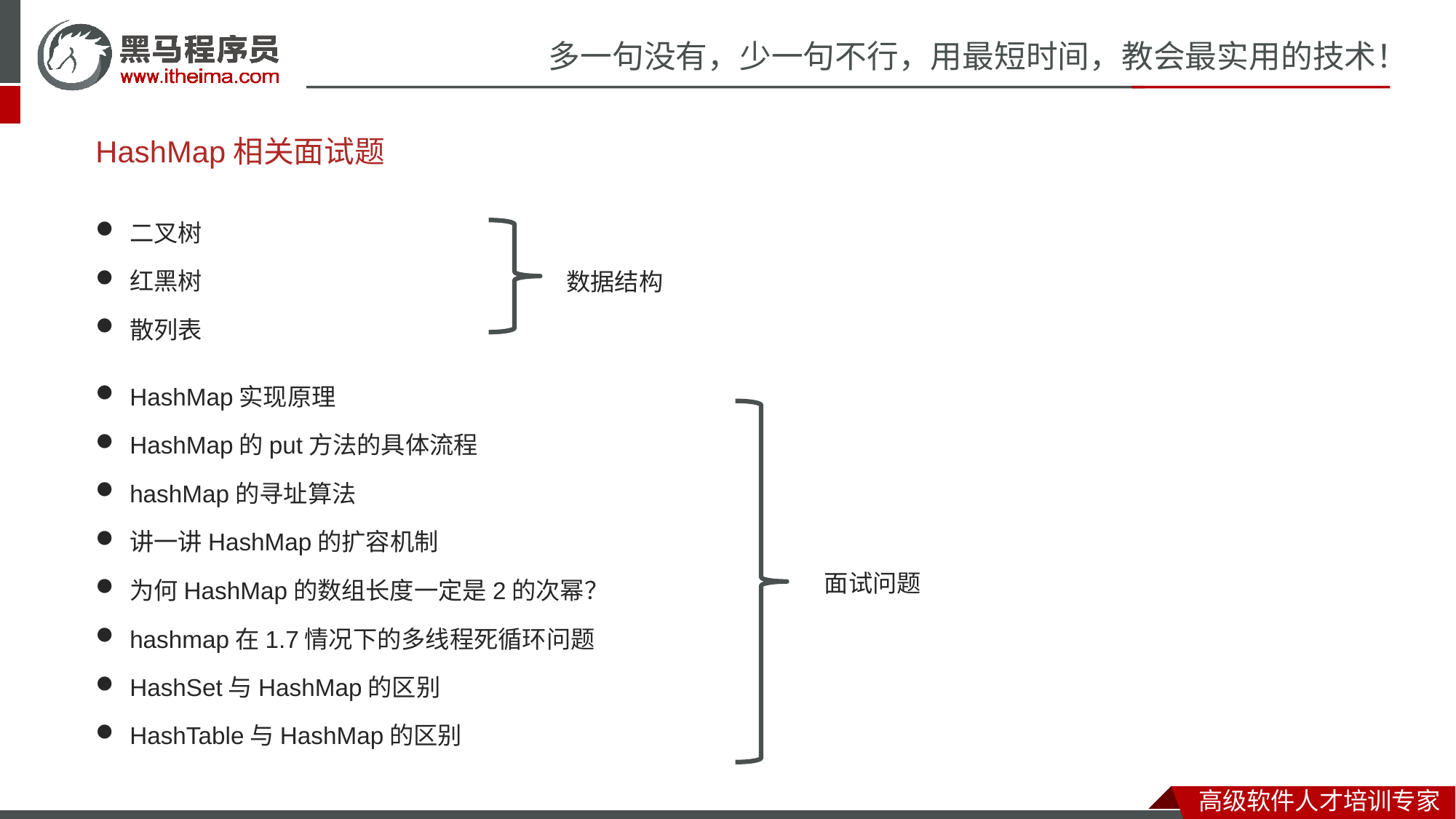

# HashMap相关面试题
二叉树
红黑树
散列表

数据结构
HashMap实现原理
HashMap的put方法的具体流程
hashMap的寻址算法
讲一讲HashMap的扩容机制
为何HashMap的数组长度一定是2的次幂？
hashmap在1.7情况下的多线程死循环问题
HashSet与HashMap的区别
HashTable与HashMap的区别

面试问题